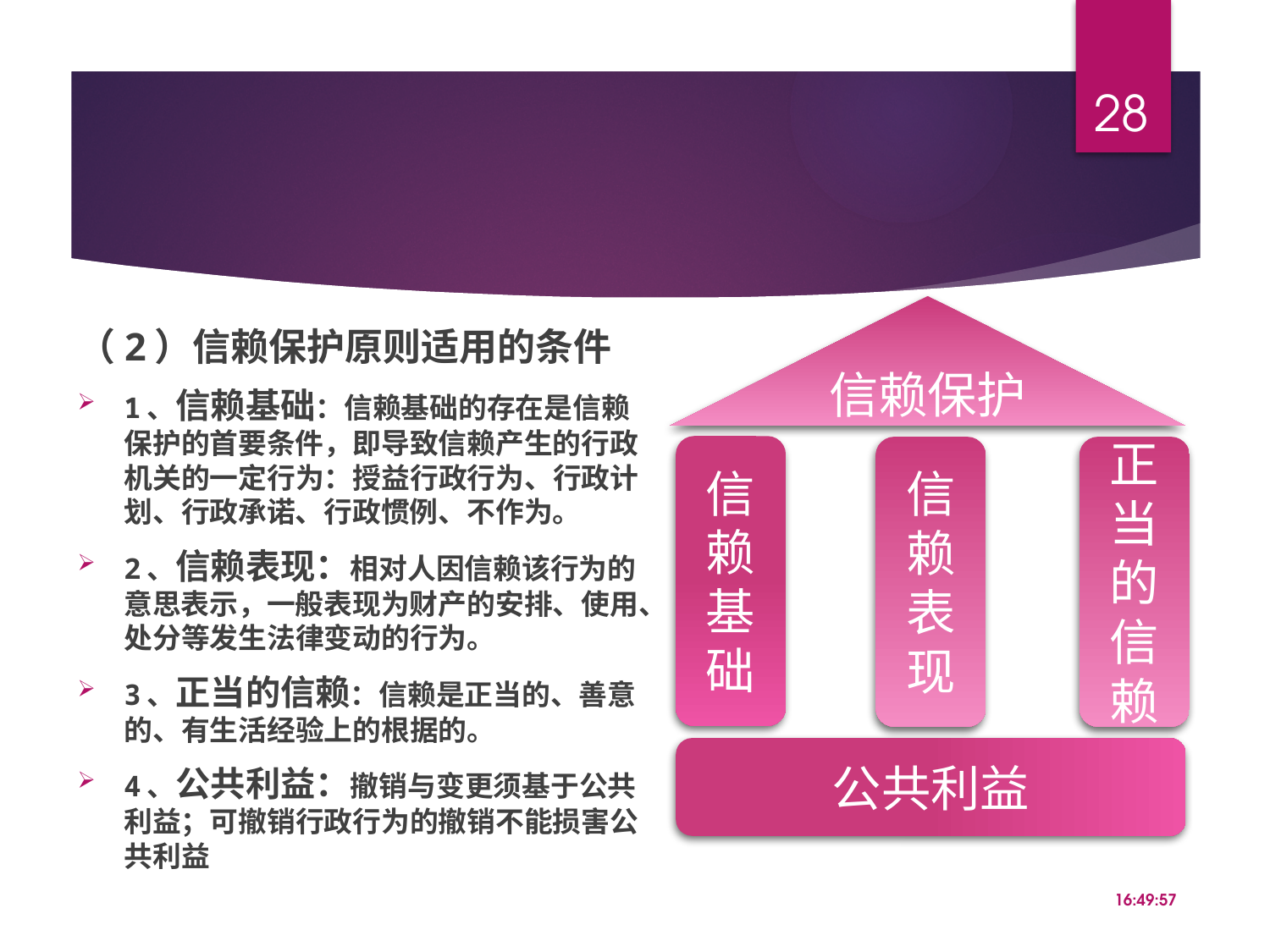

28
#
信赖保护
信赖基础
信赖表现
正当的信赖
公共利益
（2）信赖保护原则适用的条件
1、信赖基础：信赖基础的存在是信赖保护的首要条件，即导致信赖产生的行政机关的一定行为：授益行政行为、行政计划、行政承诺、行政惯例、不作为。
2、信赖表现：相对人因信赖该行为的意思表示，一般表现为财产的安排、使用、处分等发生法律变动的行为。
3、正当的信赖：信赖是正当的、善意的、有生活经验上的根据的。
4、公共利益：撤销与变更须基于公共利益；可撤销行政行为的撤销不能损害公共利益
16:49:57